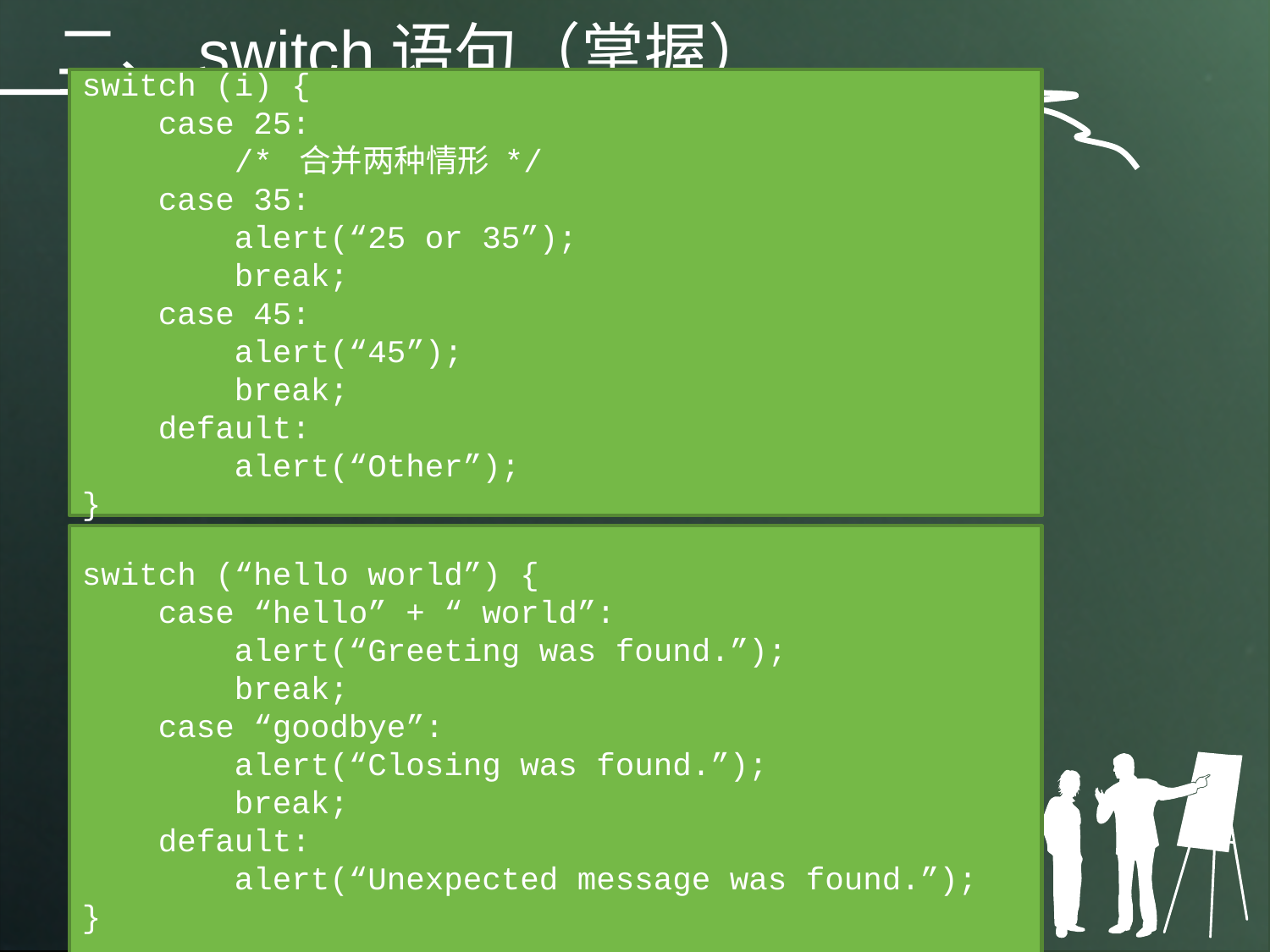

二、switch语句（掌握）
switch (i) {
    case 25:
        /* 合并两种情形 */
    case 35:
        alert(“25 or 35”);
        break;
    case 45:
        alert(“45”);
        break;
    default:
        alert(“Other”);
}

switch (“hello world”) {
    case “hello” + “ world”:
        alert(“Greeting was found.”);
        break;
    case “goodbye”:
        alert(“Closing was found.”);
        break;
    default:
        alert(“Unexpected message was found.”);
}